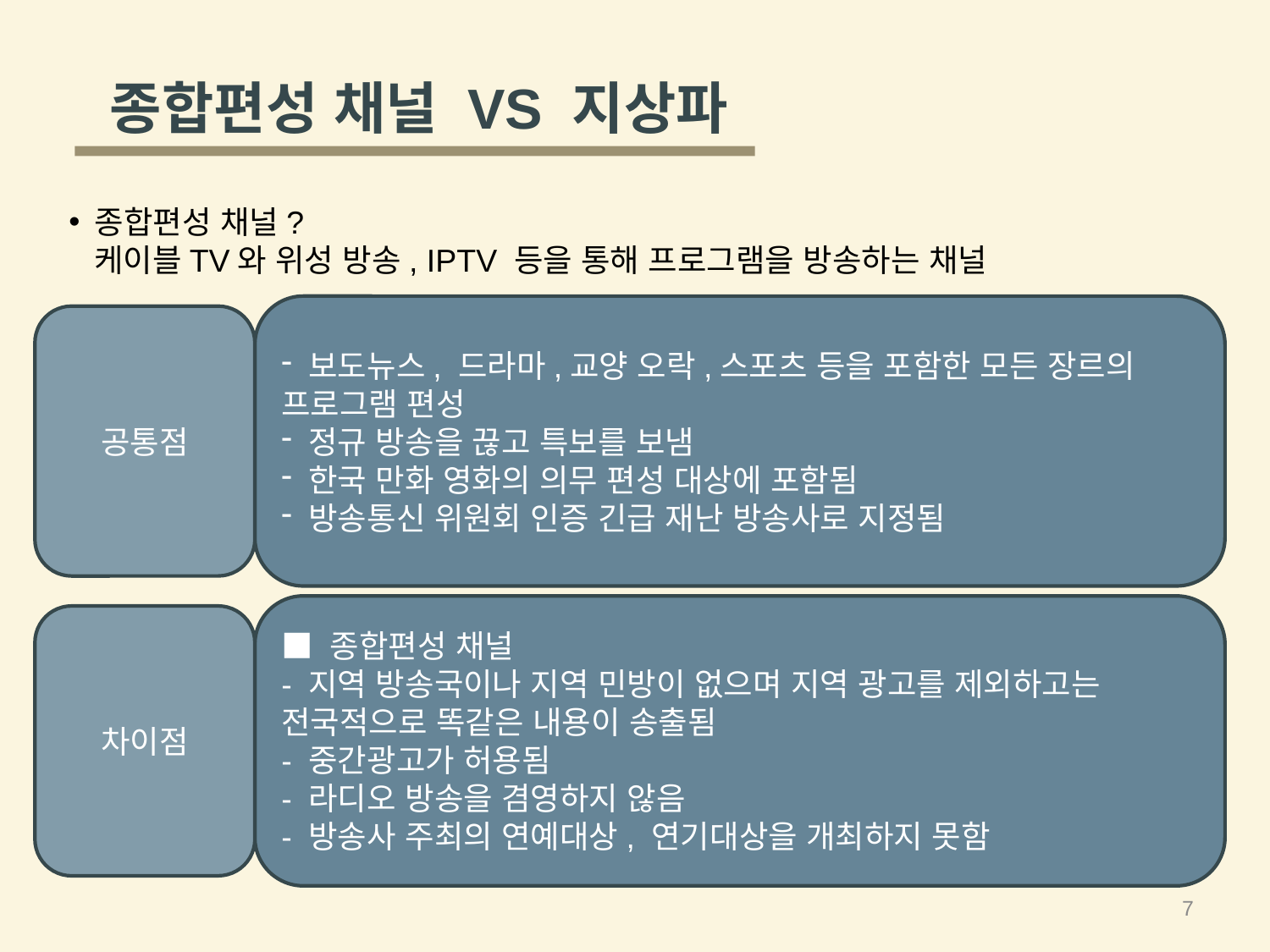

종합편성 채널 VS 지상파

 종합편성 채널?
  케이블TV와 위성 방송, IPTV 등을 통해 프로그램을 방송하는 채널
 보도뉴스, 드라마,교양 오락,스포츠 등을 포함한 모든 장르의      프로그램 편성
 정규 방송을 끊고 특보를 보냄
 한국 만화 영화의 의무 편성 대상에 포함됨
 방송통신 위원회 인증 긴급 재난 방송사로 지정됨
공통점

■ 종합편성 채널
- 지역 방송국이나 지역 민방이 없으며 지역 광고를 제외하고는    전국적으로 똑같은 내용이 송출됨
- 중간광고가 허용됨
- 라디오 방송을 겸영하지 않음
- 방송사 주최의 연예대상, 연기대상을 개최하지 못함

차이점
7